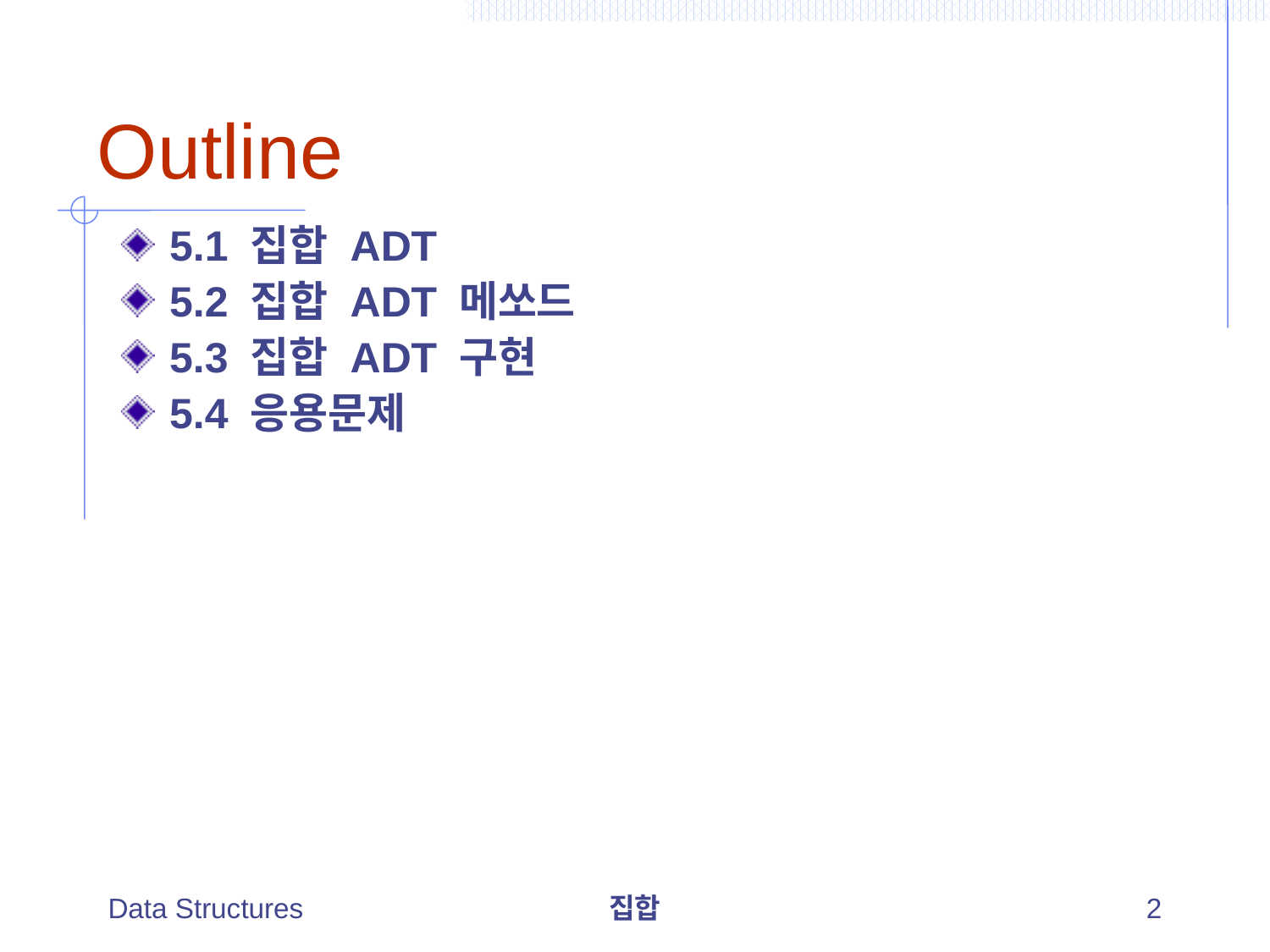

# Outline
5.1 집합 ADT
5.2 집합 ADT 메쏘드
5.3 집합 ADT 구현
5.4 응용문제
Data Structures
집합
2